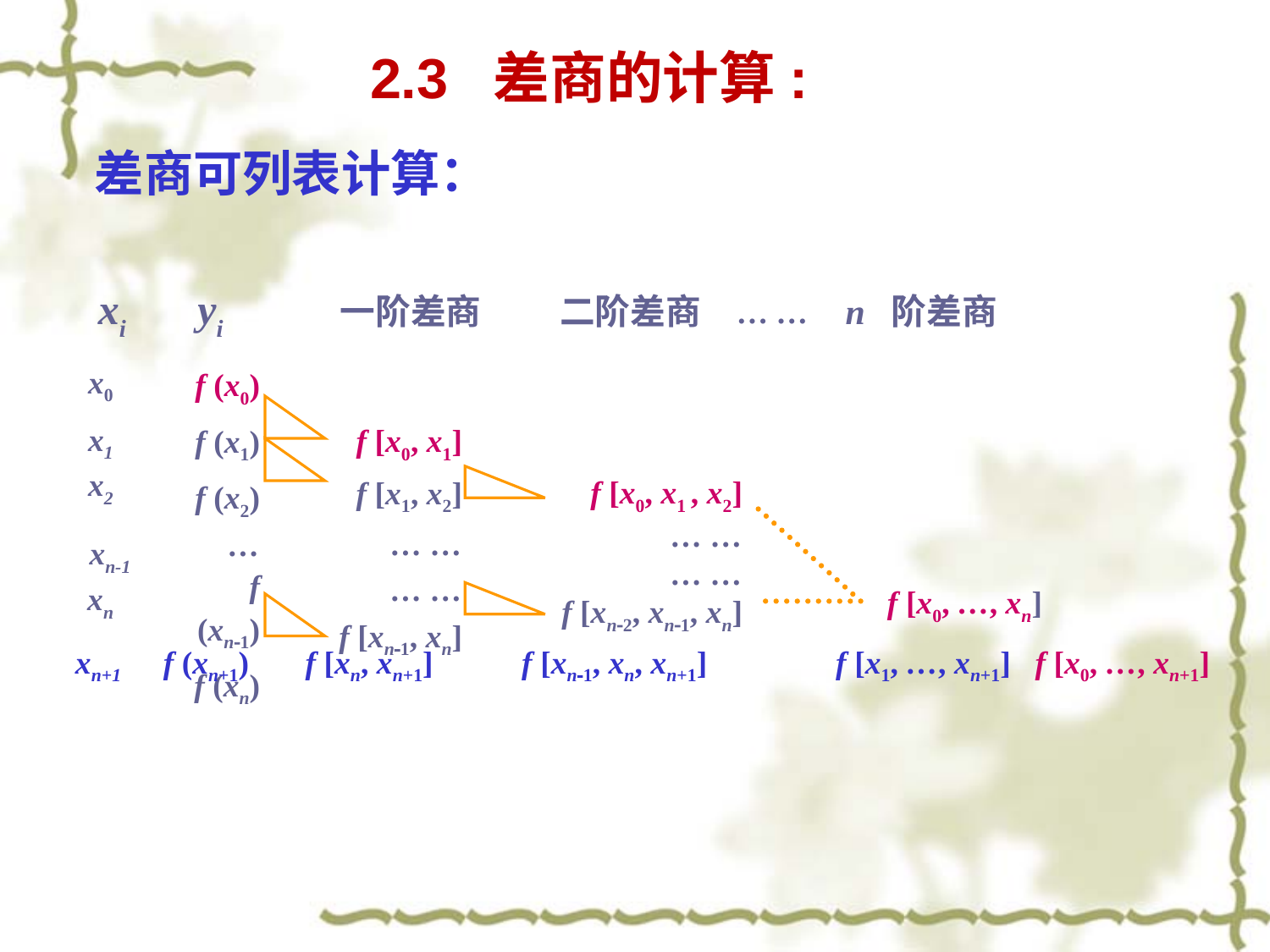

2.3  差商的计算:
差商可列表计算：
xi
yi
一阶差商
二阶差商
n  阶差商
… …
f (x0)
f (x1)
f (x2)
…
    f (xn−1)
f (xn)
x0
x1
x2
xn-1
xn

f [x0, x1]
f [x1, x2]
… …
… …
 f [xn−1, xn]

f [x0, x1 , x2]
… …
… …
       f [xn−2, xn−1, xn]

f [x0, …, xn]
 xn+1         f (xn+1)       f [xn, xn+1]           f [xn−1, xn, xn+1]                f [x1, …, xn+1]   f [x0, …, xn+1]